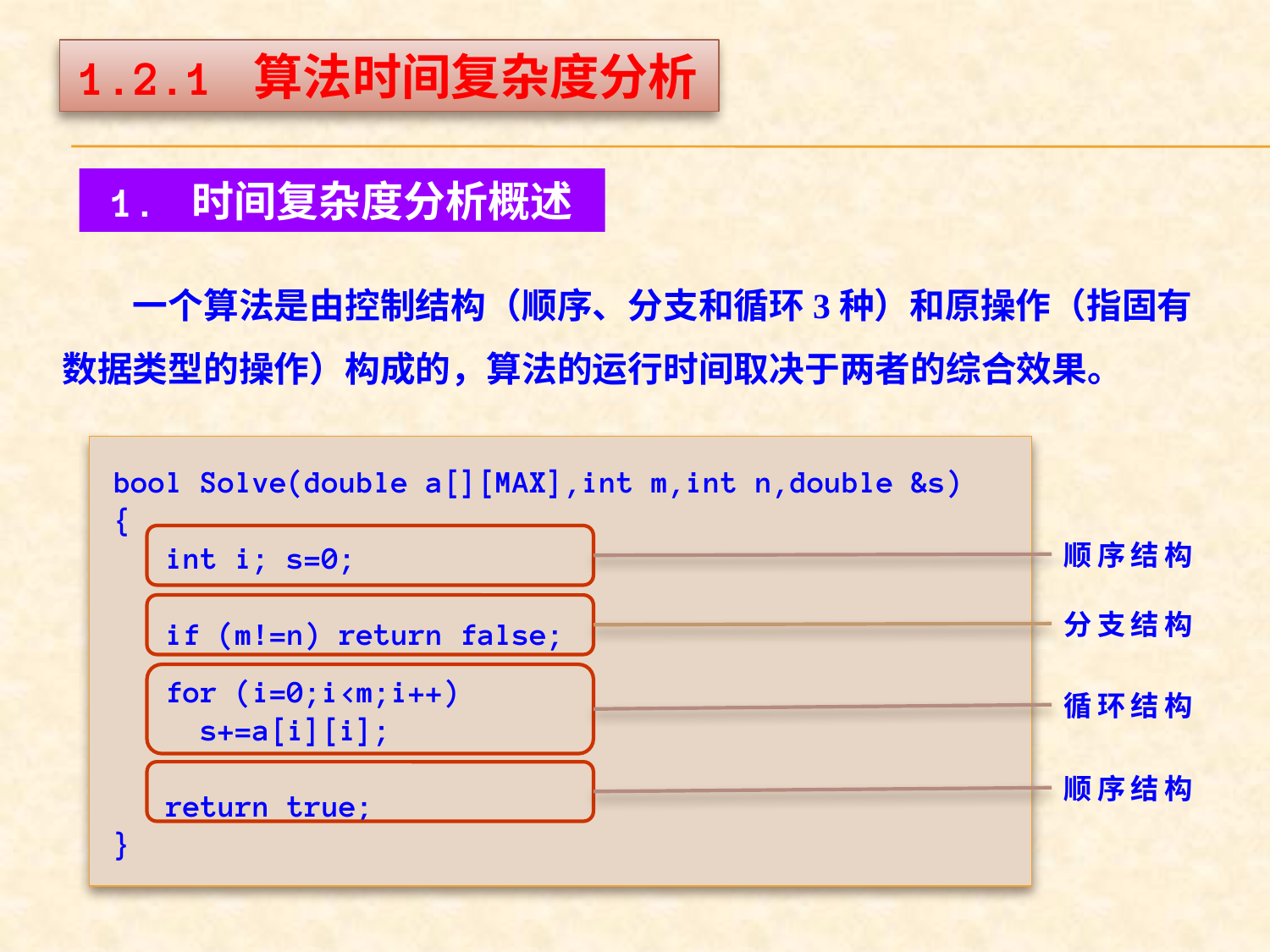

1.2.1 算法时间复杂度分析
1. 时间复杂度分析概述
　　一个算法是由控制结构（顺序、分支和循环3种）和原操作（指固有数据类型的操作）构成的，算法的运行时间取决于两者的综合效果。

bool Solve(double a[][MAX],int m,int n,double &s)
{
   int i; s=0;
   if (m!=n) return false;
   for (i=0;i<m;i++)
     s+=a[i][i];
   return true;
}

顺序结构

分支结构

循环结构

顺序结构